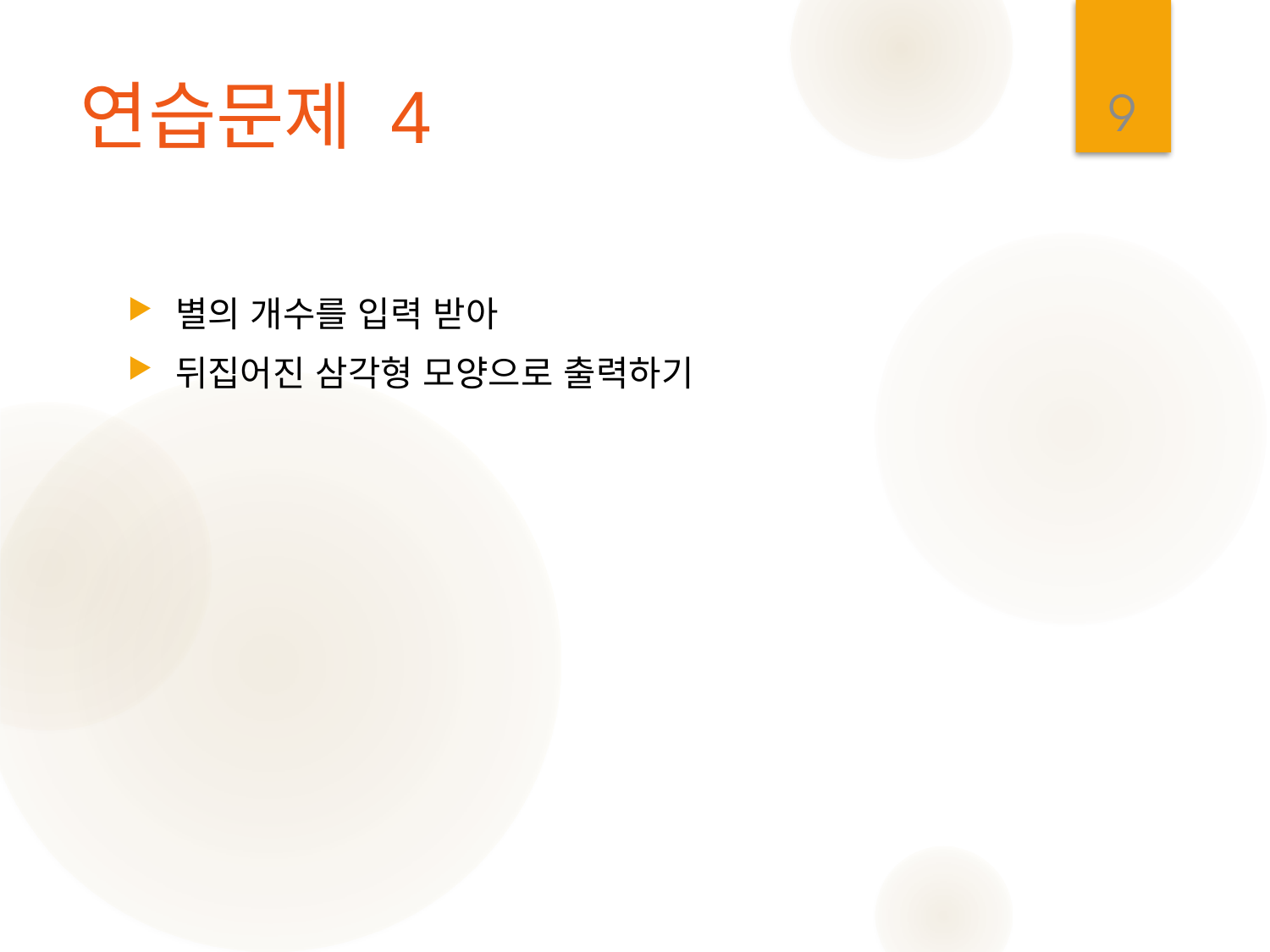

9
# 연습문제 4
별의 개수를 입력 받아
뒤집어진 삼각형 모양으로 출력하기